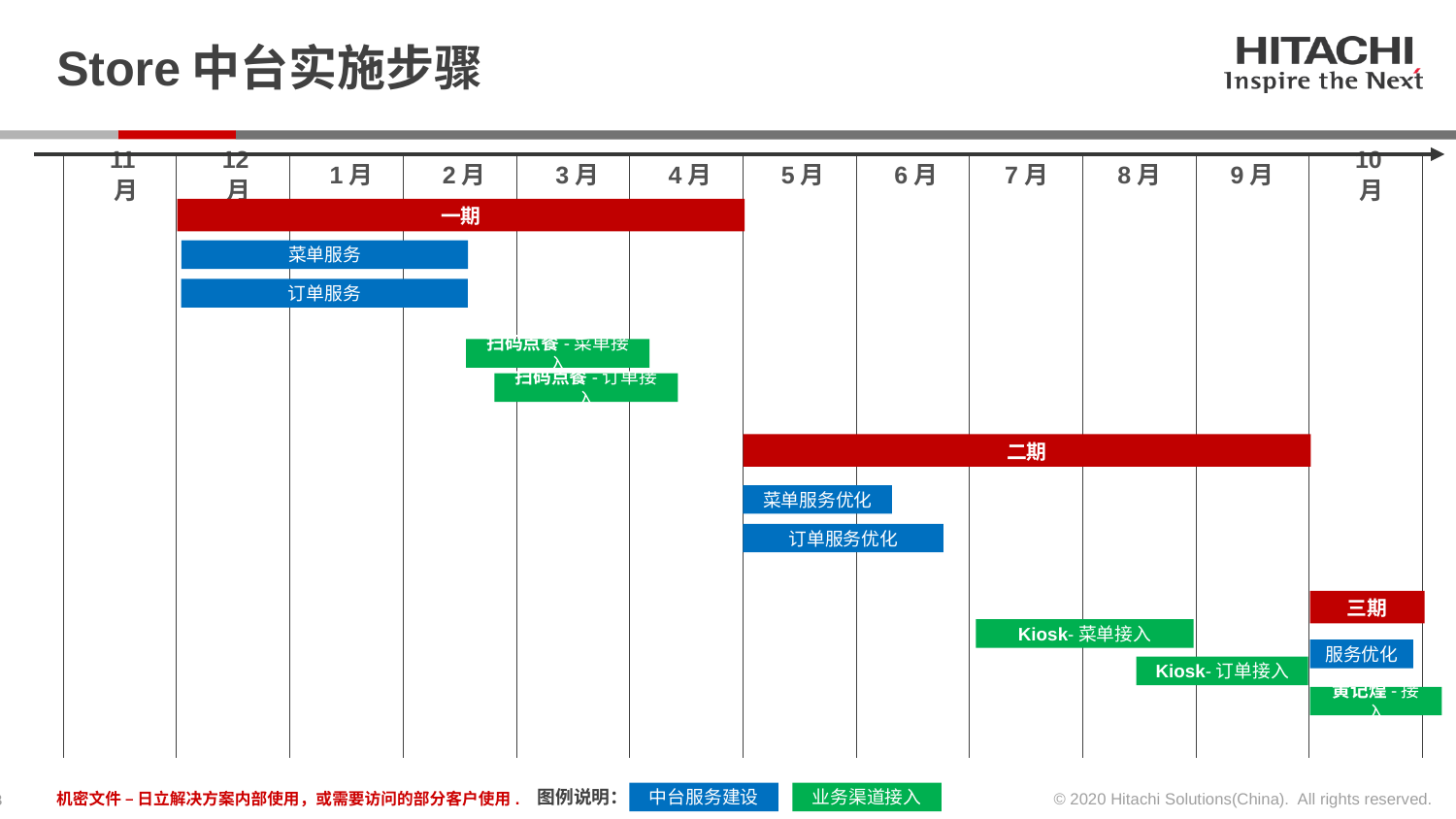

# Store中台实施步骤
11月
12月
1月
2月
3月
4月
5月
6月
7月
8月
9月
10月
|  |  |  |  |  |  |  |  |  |  |  |  |
| --- | --- | --- | --- | --- | --- | --- | --- | --- | --- | --- | --- |
一期
菜单服务
订单服务
扫码点餐-菜单接入
扫码点餐-订单接入
二期
菜单服务优化
订单服务优化
三期
Kiosk-菜单接入
服务优化
Kiosk-订单接入
黄记煌-接入
图例说明：
中台服务建设
业务渠道接入